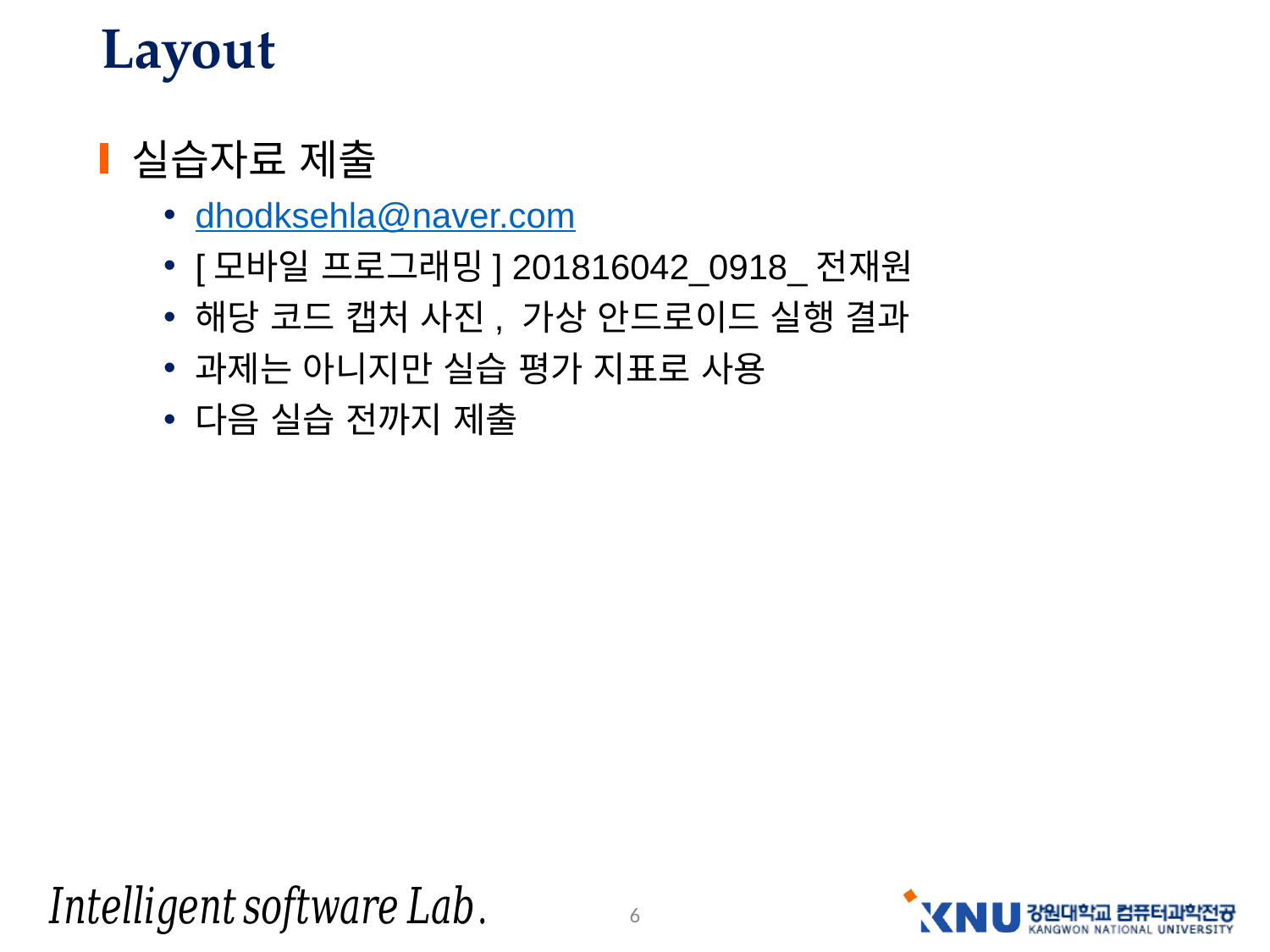

# Layout
실습자료 제출
dhodksehla@naver.com
[모바일 프로그래밍] 201816042_0918_전재원
해당 코드 캡처 사진, 가상 안드로이드 실행 결과
과제는 아니지만 실습 평가 지표로 사용
다음 실습 전까지 제출